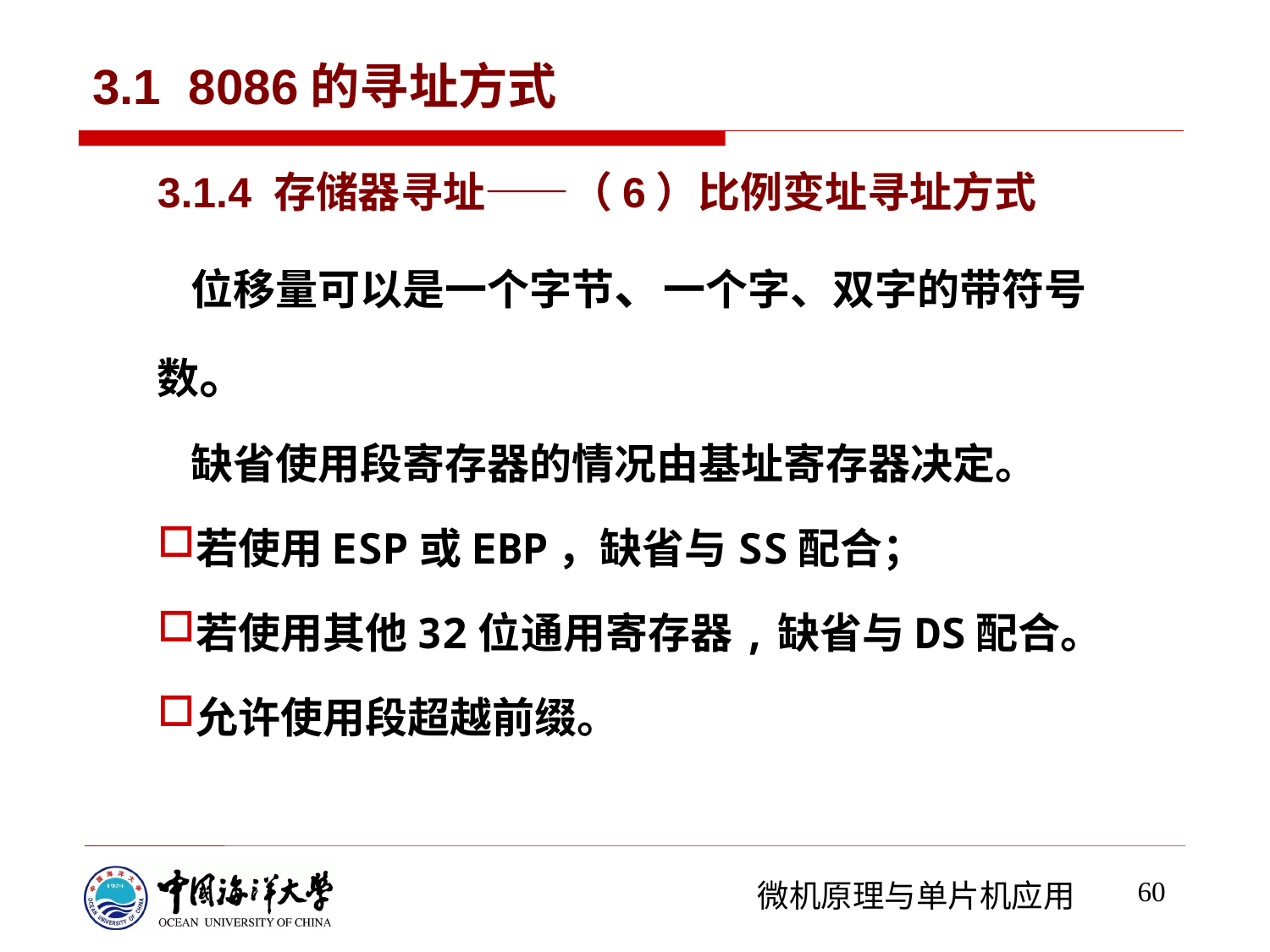

# 3.1  8086的寻址方式
3.1.4 存储器寻址——（6）比例变址寻址方式
位移量可以是一个字节、一个字、双字的带符号数。
缺省使用段寄存器的情况由基址寄存器决定。
若使用ESP或EBP，缺省与SS配合；
若使用其他32位通用寄存器,缺省与DS配合。
允许使用段超越前缀。

60